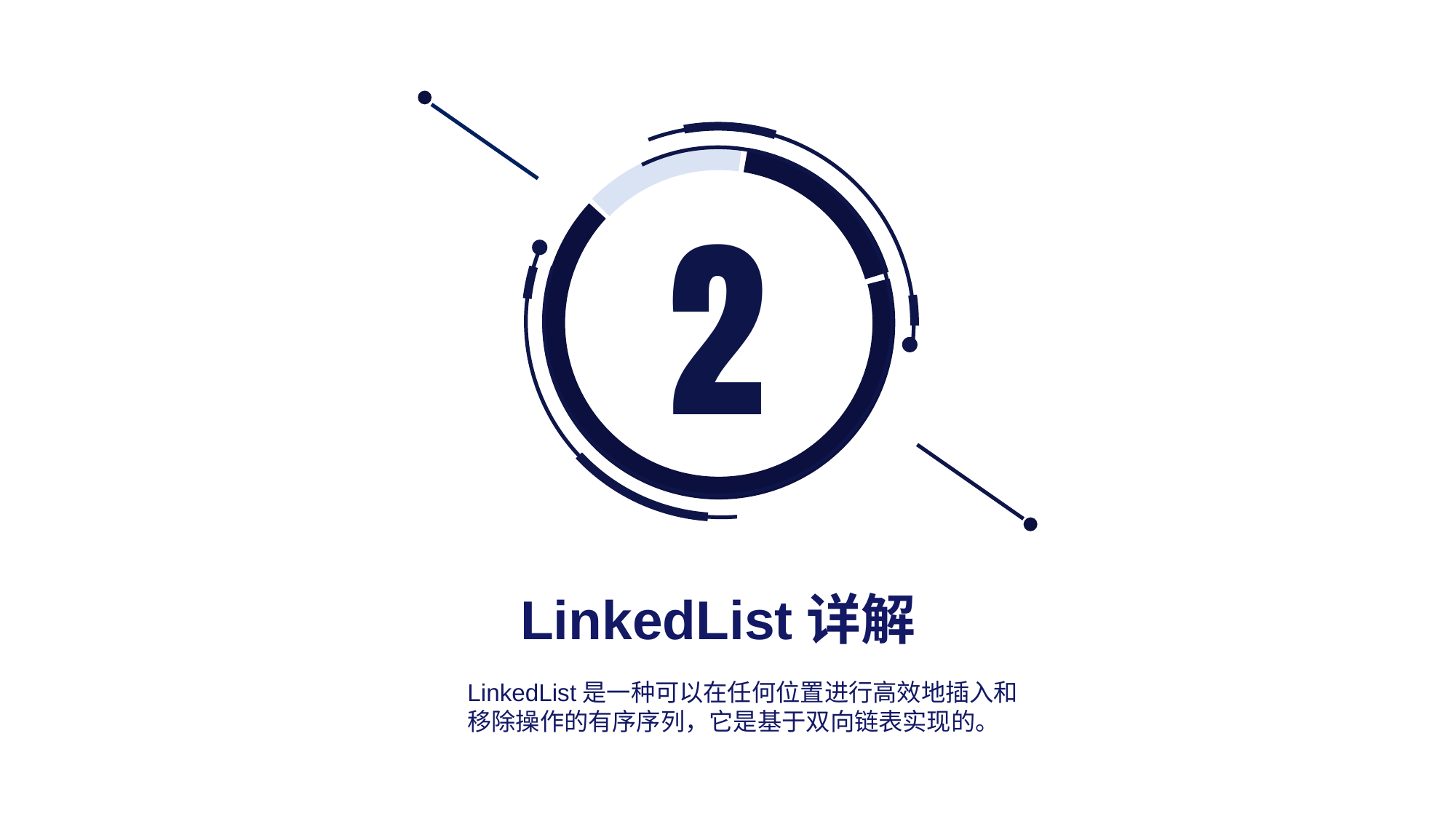

2

LinkedList详解
LinkedList是一种可以在任何位置进行高效地插入和移除操作的有序序列，它是基于双向链表实现的。